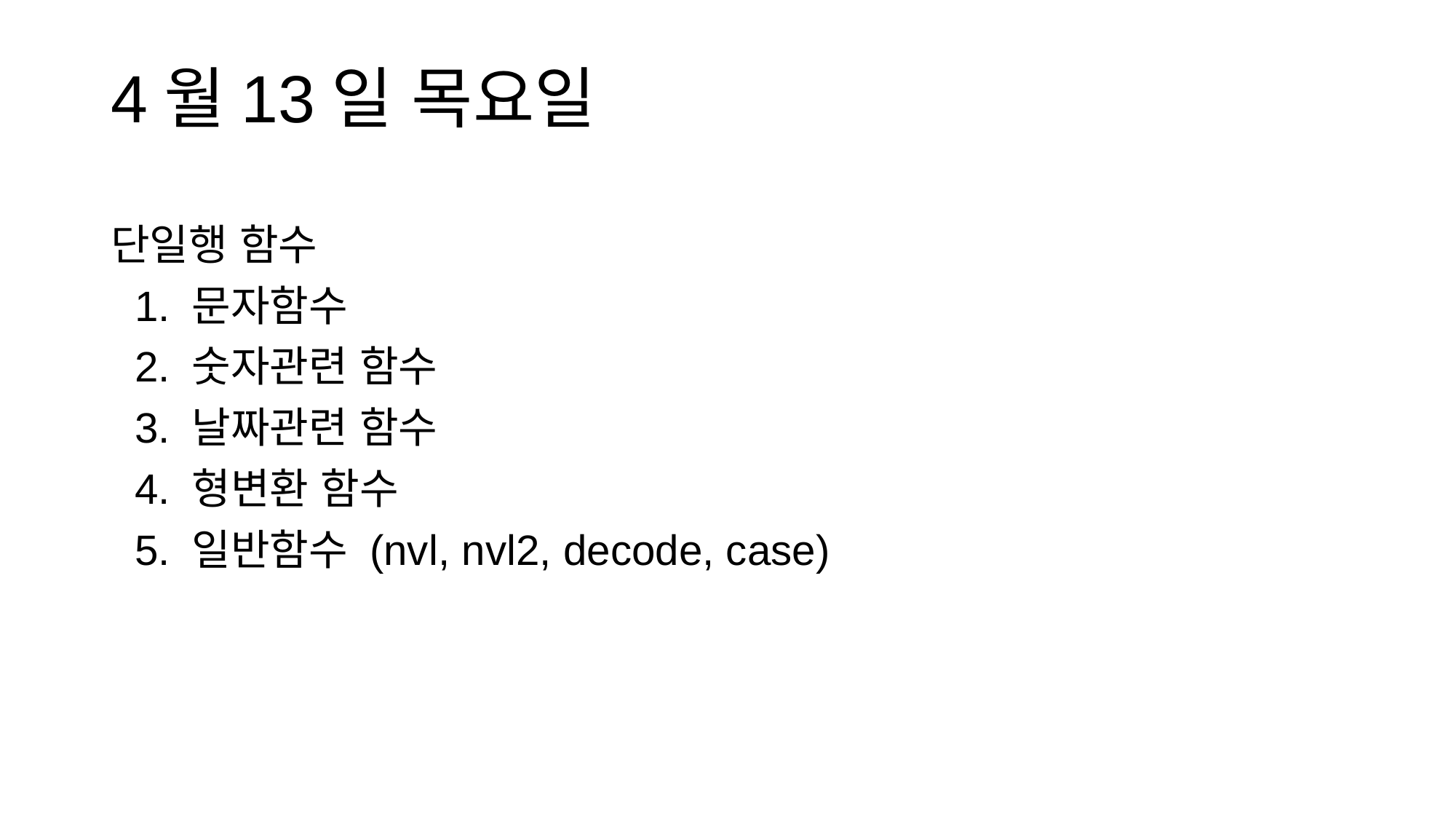

# 4월13일 목요일
단일행 함수
  1. 문자함수
  2. 숫자관련 함수
  3. 날짜관련 함수
  4. 형변환 함수
  5. 일반함수 (nvl, nvl2, decode, case)